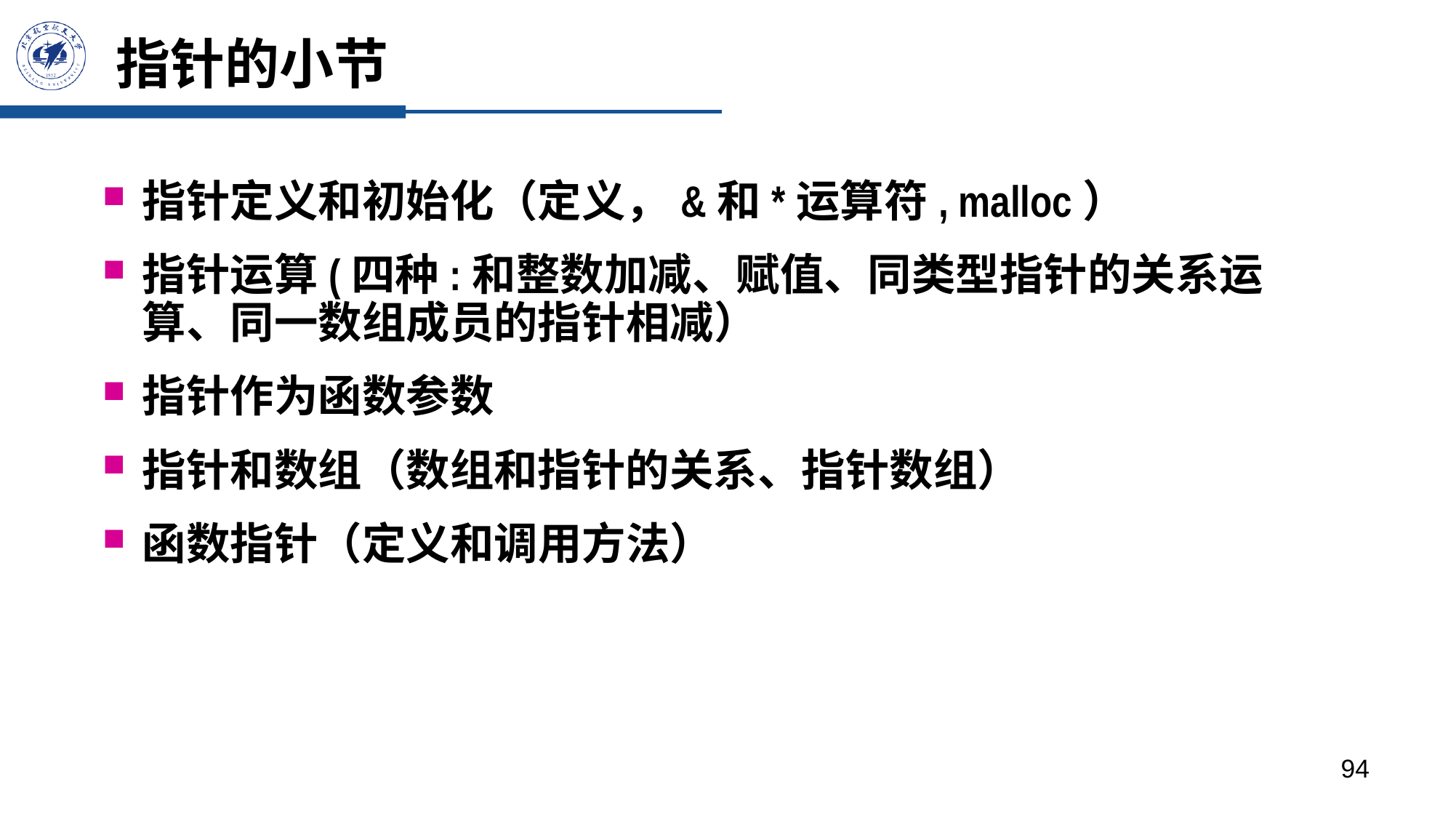

# 指针的小节
指针定义和初始化（定义，&和*运算符, malloc）
指针运算(四种:和整数加减、赋值、同类型指针的关系运算、同一数组成员的指针相减）
指针作为函数参数
指针和数组（数组和指针的关系、指针数组）
函数指针（定义和调用方法）

94